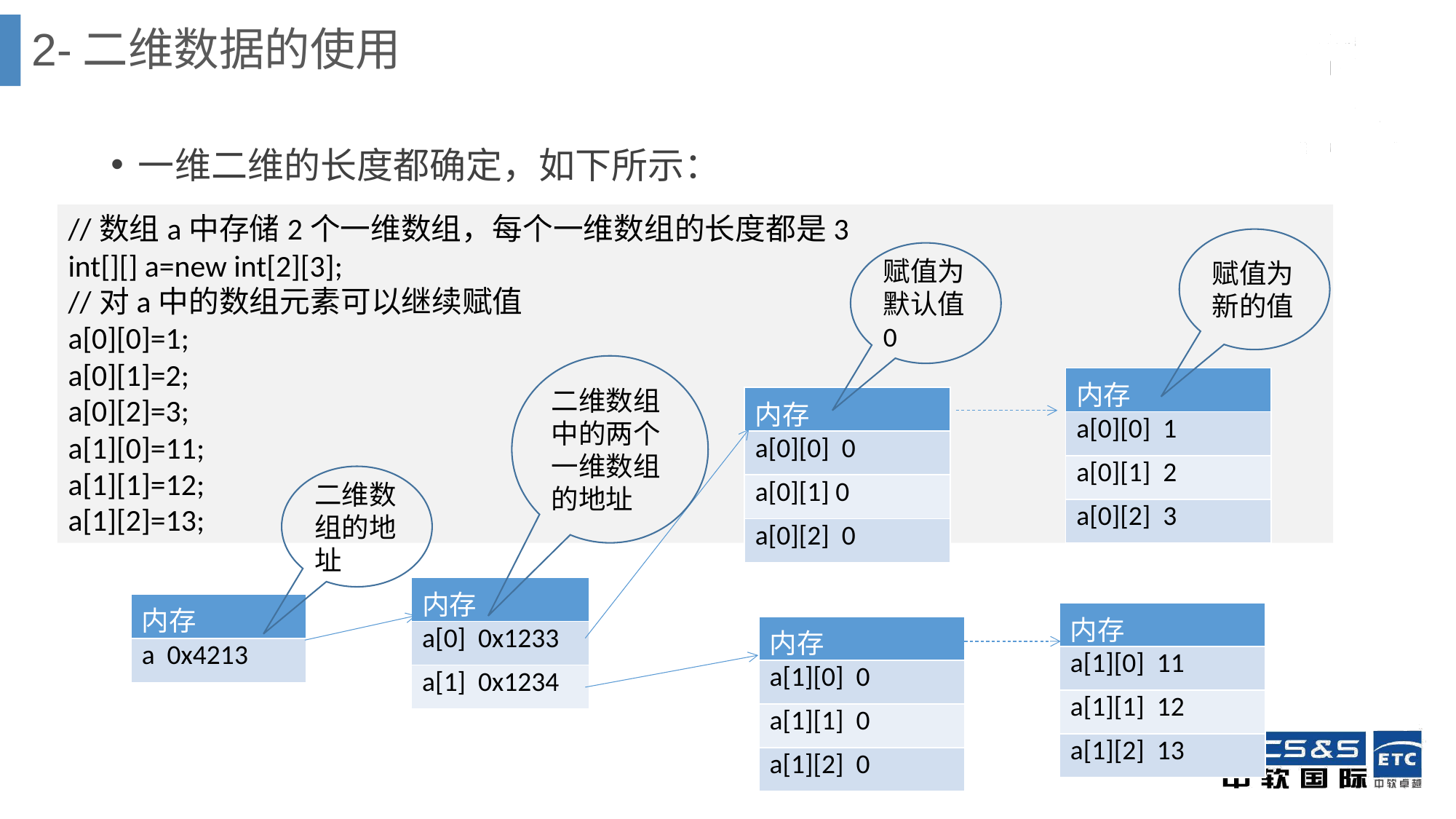

# 2-二维数据的使用
一维二维的长度都确定，如下所示：
//数组a中存储2个一维数组，每个一维数组的长度都是3
int[][] a=new int[2][3];
//对a中的数组元素可以继续赋值
a[0][0]=1;
a[0][1]=2;
a[0][2]=3;
a[1][0]=11;
a[1][1]=12;
a[1][2]=13;
赋值为新的值
赋值为默认值0
二维数组中的两个一维数组的地址
| 内存 |
| --- |
| a[0][0] 1 |
| a[0][1] 2 |
| a[0][2] 3 |
| 内存 |
| --- |
| a[0][0] 0 |
| a[0][1] 0 |
| a[0][2] 0 |
二维数组的地址
| 内存 |
| --- |
| a[0] 0x1233 |
| a[1] 0x1234 |
| 内存 |
| --- |
| a 0x4213 |
| 内存 |
| --- |
| a[1][0] 11 |
| a[1][1] 12 |
| a[1][2] 13 |
| 内存 |
| --- |
| a[1][0] 0 |
| a[1][1] 0 |
| a[1][2] 0 |